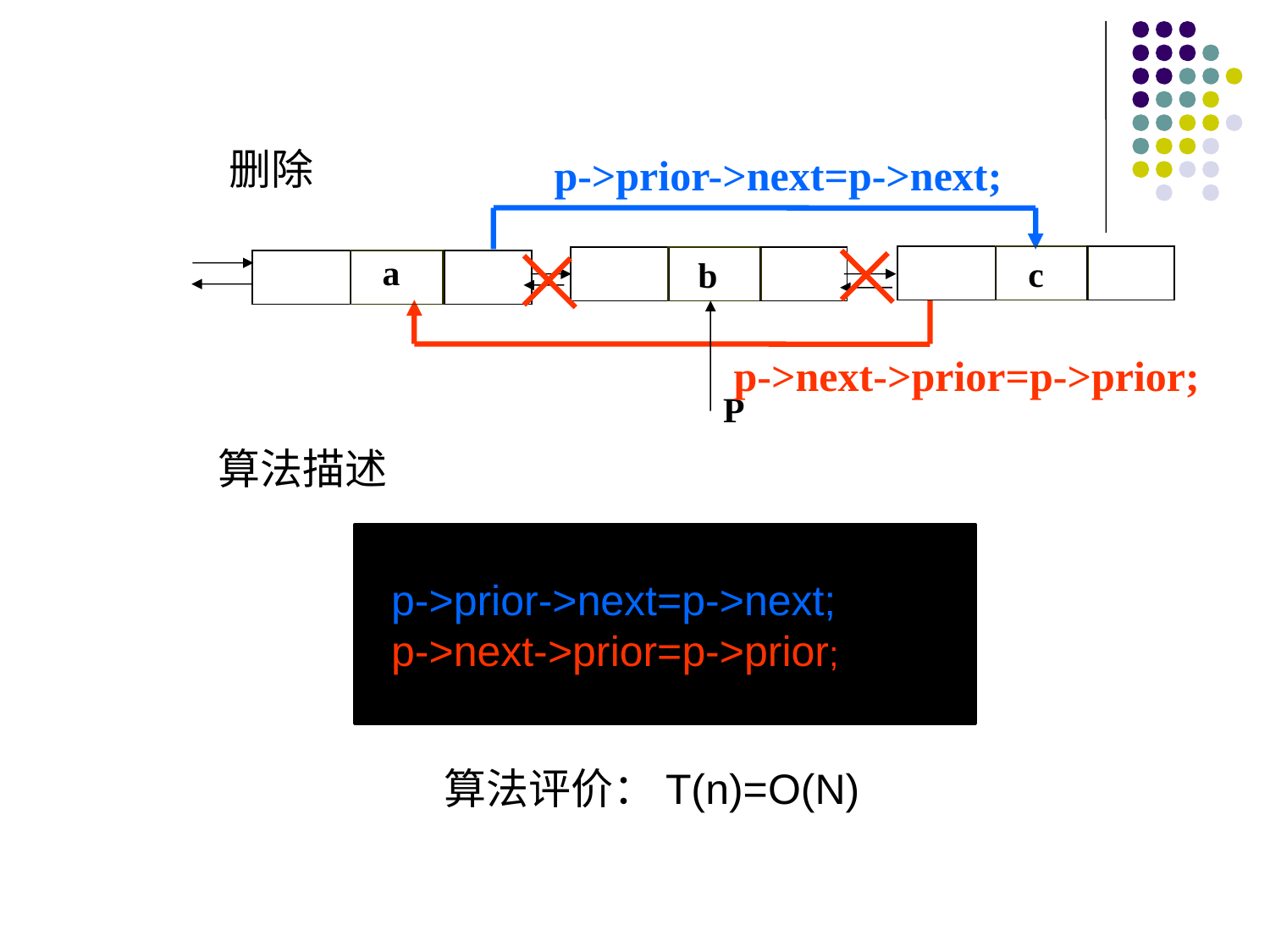

删除
p->prior->next=p->next;

a

c

b

P

p->next->prior=p->prior;
算法描述

  p->prior->next=p->next;
  p->next->prior=p->prior;

算法评价：T(n)=O(N)